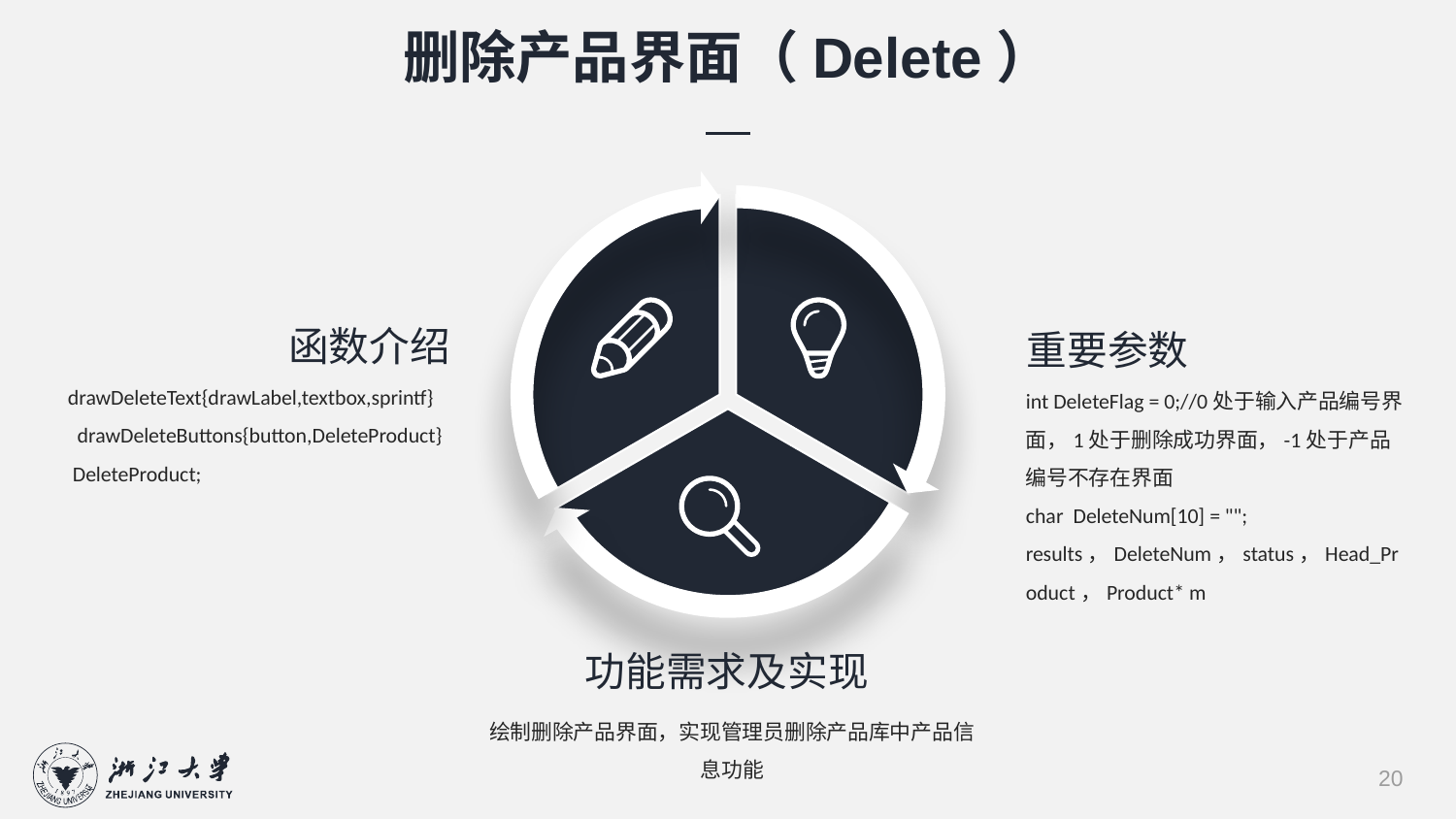

删除产品界面（Delete）

函数介绍
重要参数
drawDeleteText{drawLabel,textbox,sprintf}      drawDeleteButtons{button,DeleteProduct}
 DeleteProduct;
int DeleteFlag = 0;//0处于输入产品编号界面，1处于删除成功界面，-1处于产品编号不存在界面
char  DeleteNum[10] = "";
results，DeleteNum，status，Head_Product，Product* m

功能需求及实现
绘制删除产品界面，实现管理员删除产品库中产品信息功能
20